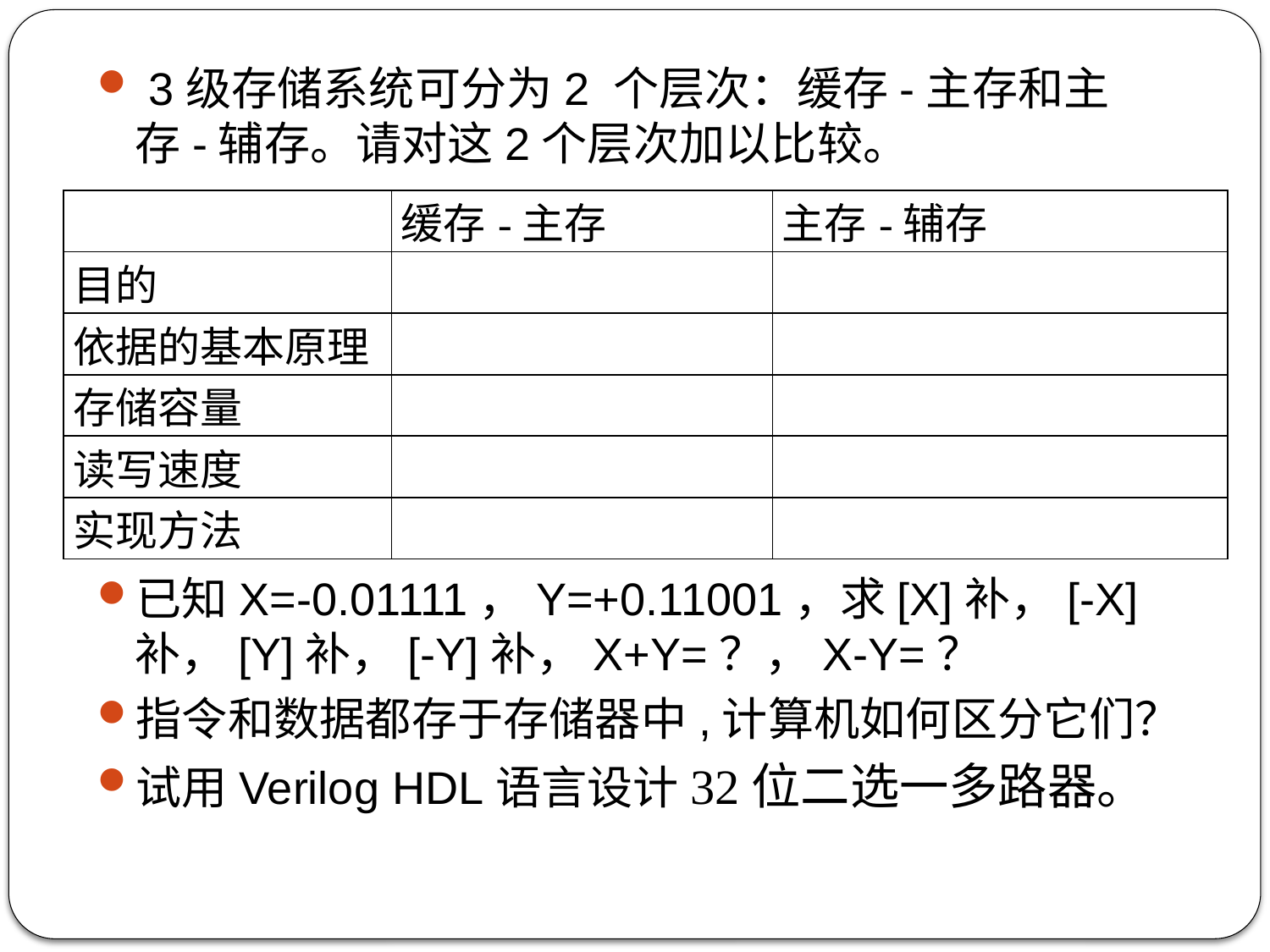

3级存储系统可分为2 个层次：缓存-主存和主存-辅存。请对这2个层次加以比较。

已知X=-0.01111，Y=+0.11001，求[X]补，[-X]补，[Y]补，[-Y]补，X+Y=？，X-Y=？
指令和数据都存于存储器中,计算机如何区分它们？
试用Verilog HDL语言设计32位二选一多路器。

|  | 缓存-主存 | 主存-辅存 |
| --- | --- | --- |
| 目的 |  |  |
| 依据的基本原理 |  |  |
| 存储容量 |  |  |
| 读写速度 |  |  |
| 实现方法 |  |  |